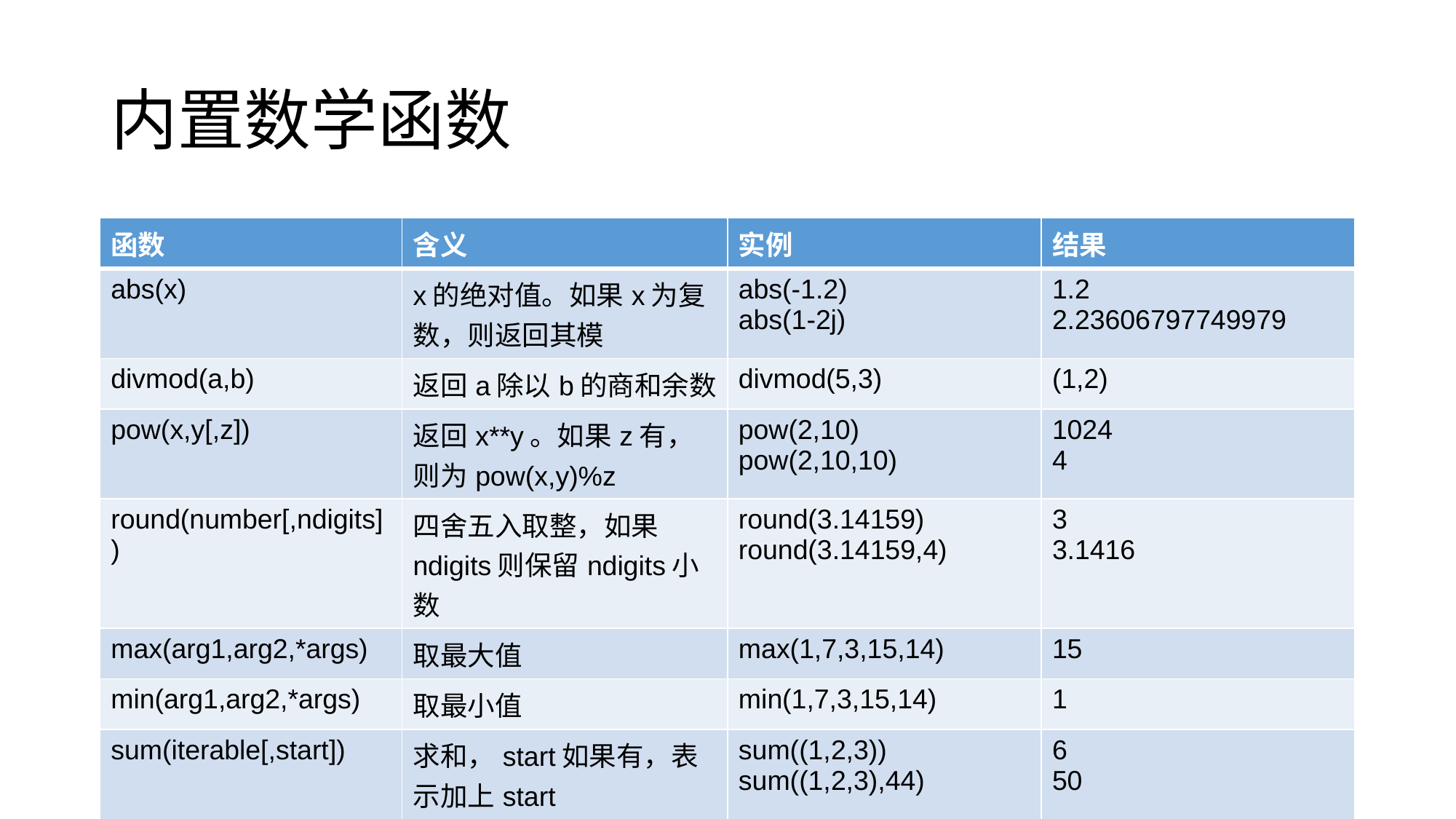

# 内置数学函数
| 函数 | 含义 | 实例 | 结果 |
| --- | --- | --- | --- |
| abs(x) | x的绝对值。如果x为复数，则返回其模 | abs(-1.2) abs(1-2j) | 1.2 2.23606797749979 |
| divmod(a,b) | 返回a除以b的商和余数 | divmod(5,3) | (1,2) |
| pow(x,y[,z]) | 返回x\*\*y。如果z有，则为pow(x,y)%z | pow(2,10) pow(2,10,10) | 1024 4 |
| round(number[,ndigits]) | 四舍五入取整，如果ndigits则保留ndigits小数 | round(3.14159) round(3.14159,4) | 3 3.1416 |
| max(arg1,arg2,\*args) | 取最大值 | max(1,7,3,15,14) | 15 |
| min(arg1,arg2,\*args) | 取最小值 | min(1,7,3,15,14) | 1 |
| sum(iterable[,start]) | 求和，start如果有，表示加上start | sum((1,2,3)) sum((1,2,3),44) | 6 50 |